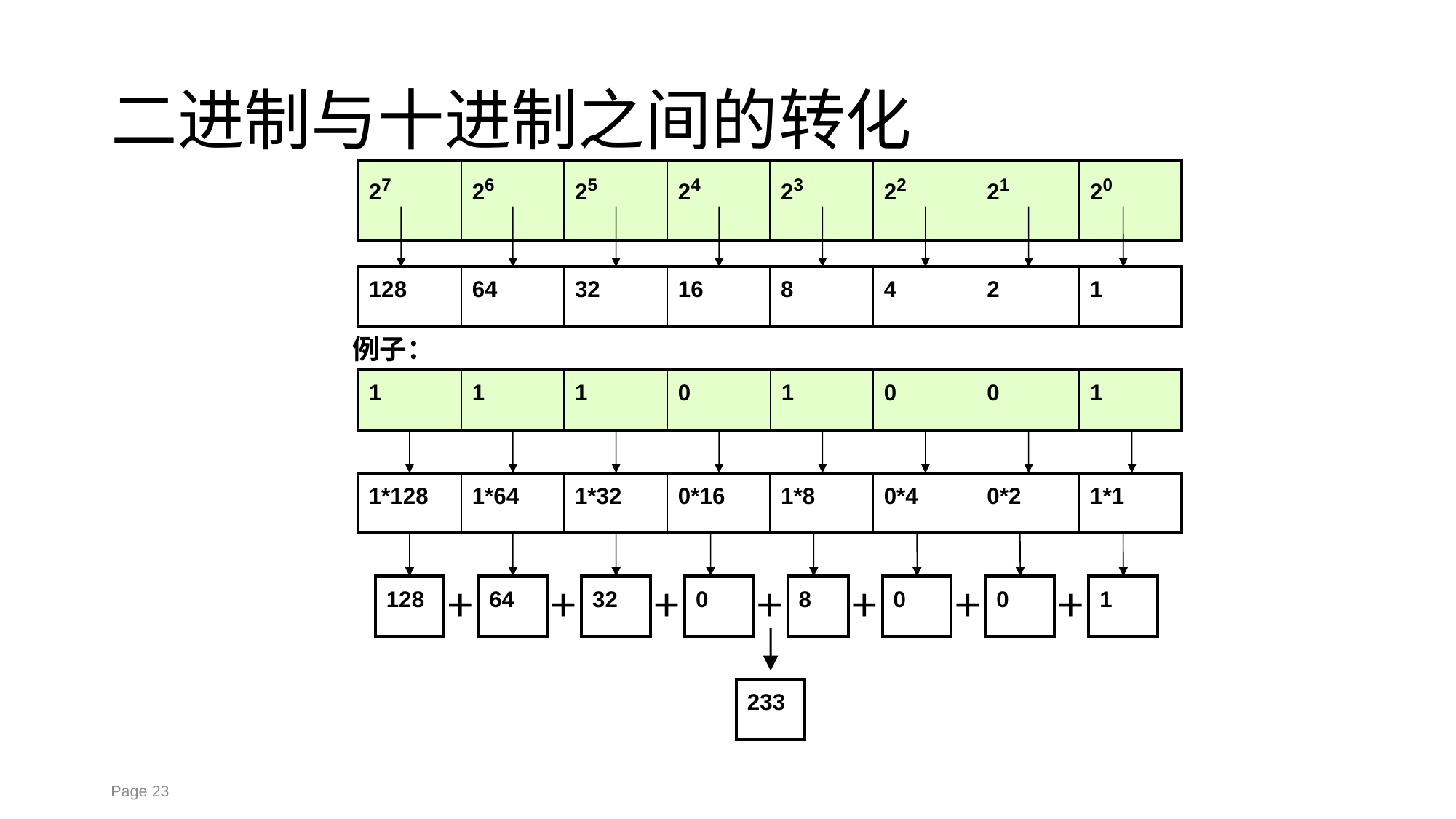

# 二进制与十进制之间的转化
| 27 | 26 | 25 | 24 | 23 | 22 | 21 | 20 |
| --- | --- | --- | --- | --- | --- | --- | --- |

| 128 | 64 | 32 | 16 | 8 | 4 | 2 | 1 |
| --- | --- | --- | --- | --- | --- | --- | --- |
例子：
| 1 | 1 | 1 | 0 | 1 | 0 | 0 | 1 |
| --- | --- | --- | --- | --- | --- | --- | --- |

| 1\*128 | 1\*64 | 1\*32 | 0\*16 | 1\*8 | 0\*4 | 0\*2 | 1\*1 |
| --- | --- | --- | --- | --- | --- | --- | --- |

+
+
+
+
+
+
+
| 128 |
| --- |
| 64 |
| --- |
| 32 |
| --- |
| 0 |
| --- |
| 8 |
| --- |
| 0 |
| --- |
| 0 |
| --- |
| 1 |
| --- |

| 233 |
| --- |

Page 23